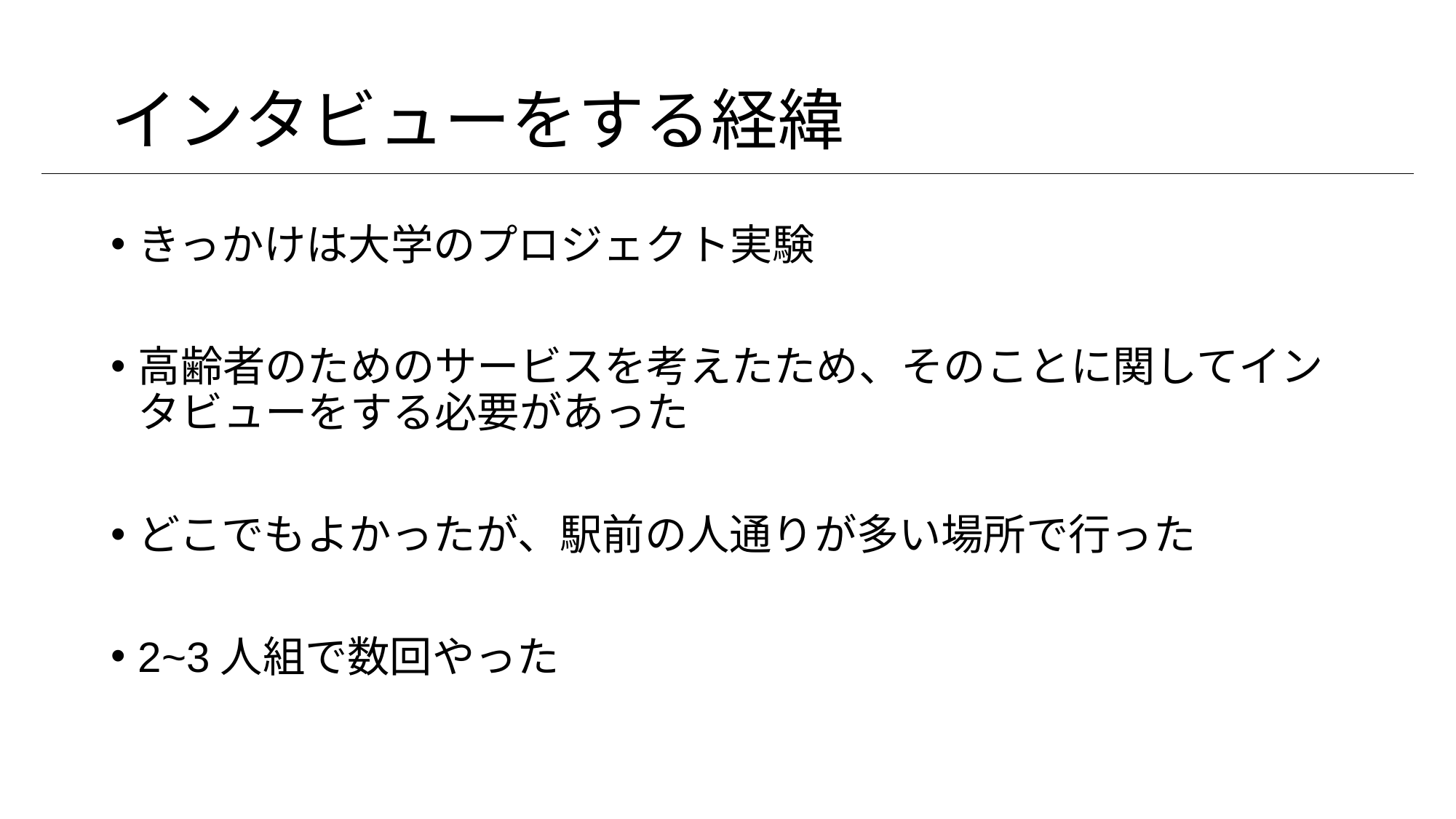

# インタビューをする経緯
きっかけは大学のプロジェクト実験

高齢者のためのサービスを考えたため、そのことに関してインタビューをする必要があった

どこでもよかったが、駅前の人通りが多い場所で行った

2~3人組で数回やった